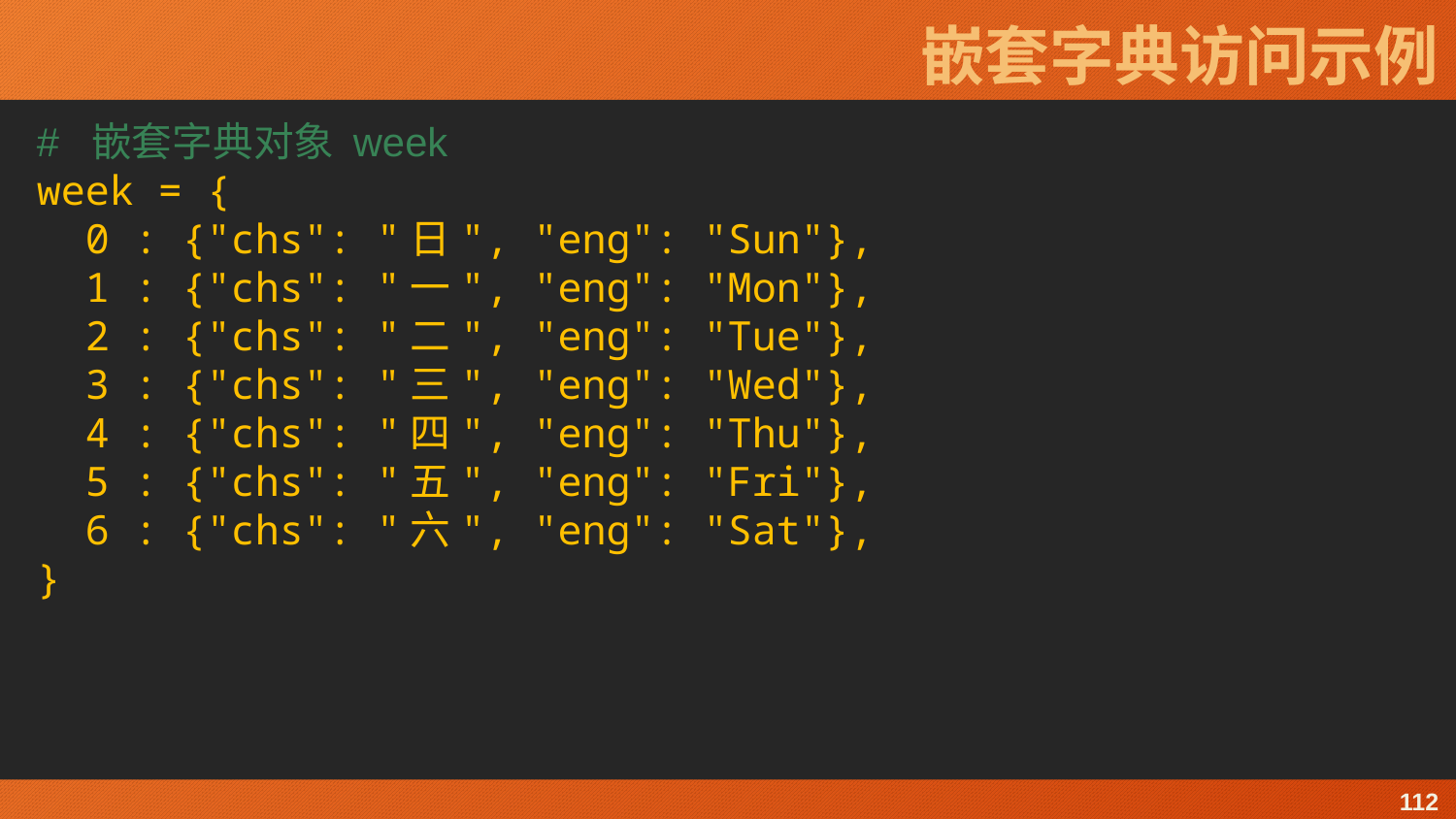

# 嵌套字典访问示例
#  嵌套字典对象 week
week = {
  0 : {"chs": "日", "eng": "Sun"},
  1 : {"chs": "一", "eng": "Mon"},
  2 : {"chs": "二", "eng": "Tue"},
  3 : {"chs": "三", "eng": "Wed"},
  4 : {"chs": "四", "eng": "Thu"},
  5 : {"chs": "五", "eng": "Fri"},
  6 : {"chs": "六", "eng": "Sat"},
}
112